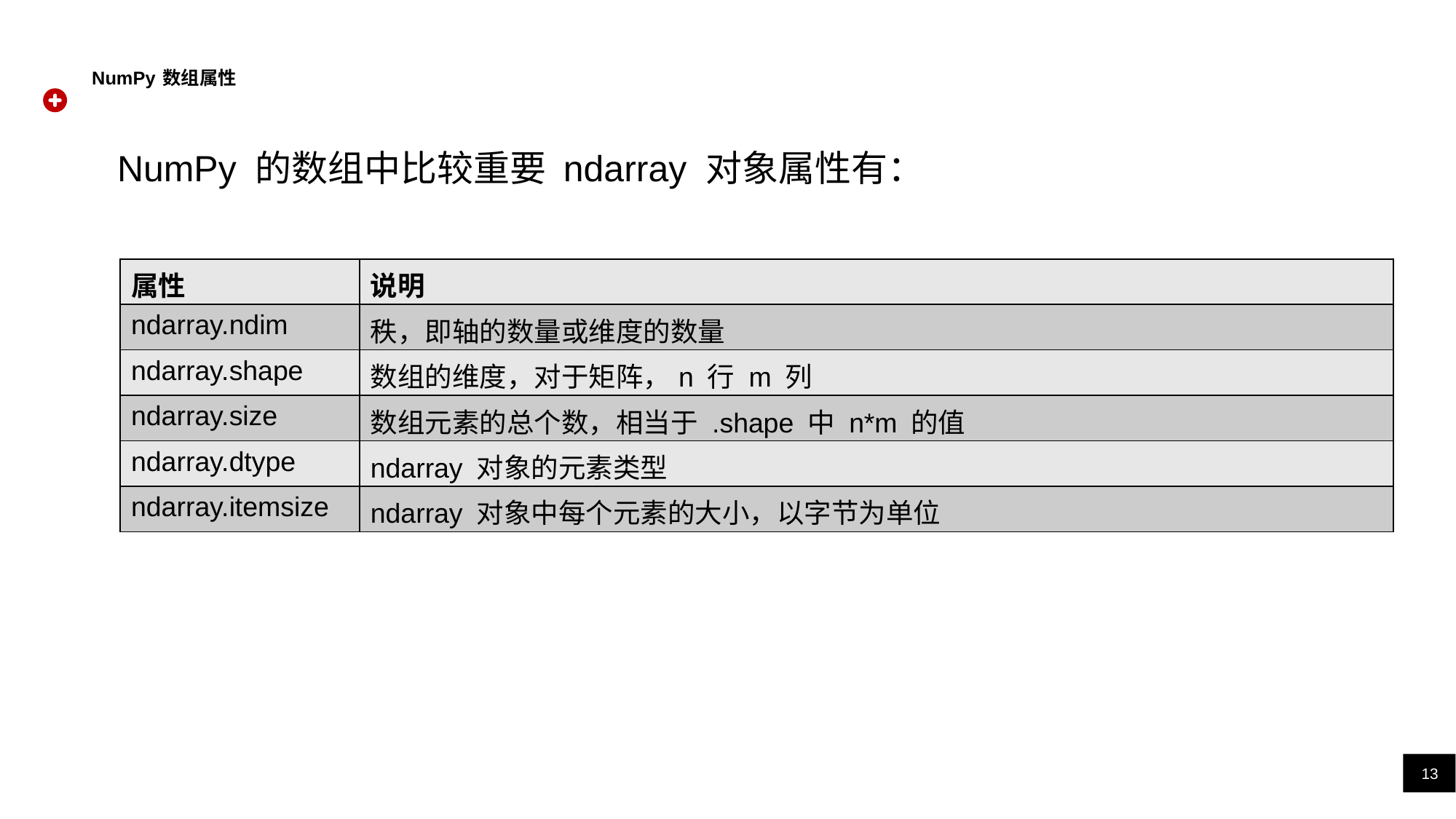

# NumPy 数组属性
NumPy 的数组中比较重要 ndarray 对象属性有：
| 属性 | 说明 |
| --- | --- |
| ndarray.ndim | 秩，即轴的数量或维度的数量 |
| ndarray.shape | 数组的维度，对于矩阵，n 行 m 列 |
| ndarray.size | 数组元素的总个数，相当于 .shape 中 n\*m 的值 |
| ndarray.dtype | ndarray 对象的元素类型 |
| ndarray.itemsize | ndarray 对象中每个元素的大小，以字节为单位 |